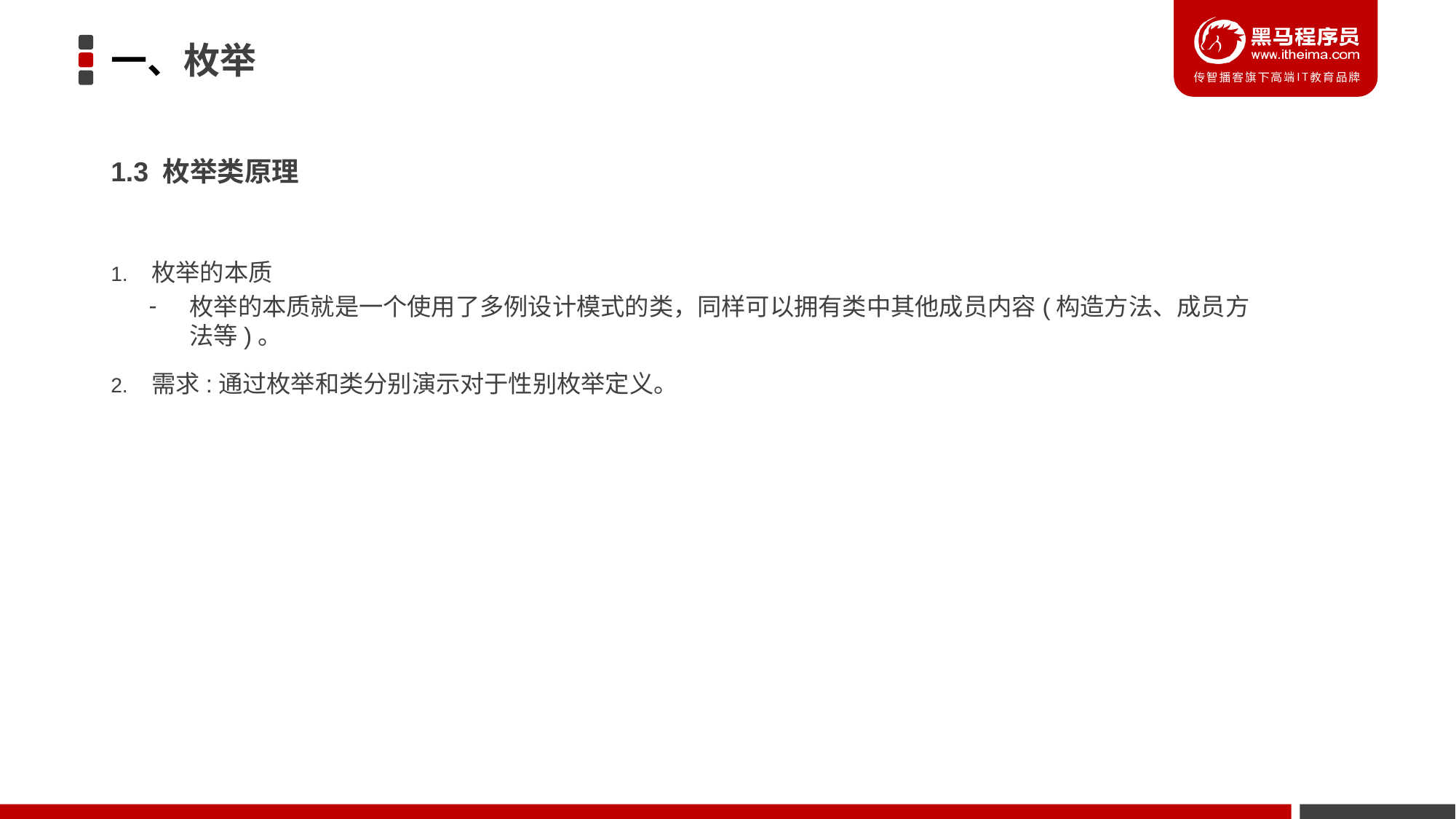

# 一、枚举
1.3 枚举类原理
枚举的本质
枚举的本质就是一个使用了多例设计模式的类，同样可以拥有类中其他成员内容(构造方法、成员方法等)。
需求:通过枚举和类分别演示对于性别枚举定义。